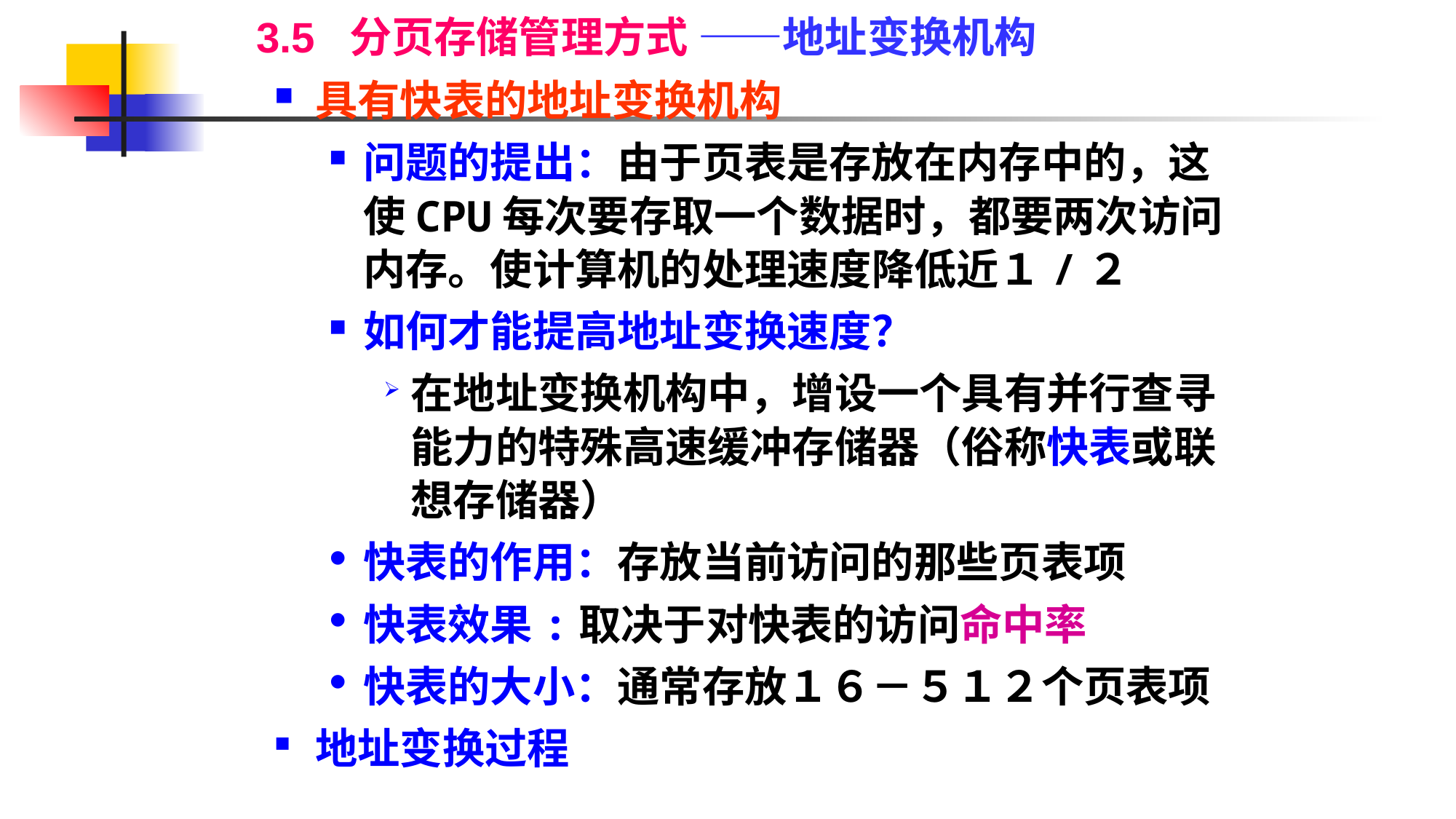

3.5  分页存储管理方式 ——地址变换机构
具有快表的地址变换机构
问题的提出：由于页表是存放在内存中的，这使CPU每次要存取一个数据时，都要两次访问内存。使计算机的处理速度降低近１/２
如何才能提高地址变换速度？
在地址变换机构中，增设一个具有并行查寻能力的特殊高速缓冲存储器（俗称快表或联想存储器）
快表的作用：存放当前访问的那些页表项
快表效果:取决于对快表的访问命中率
快表的大小：通常存放１６－５１２个页表项
地址变换过程